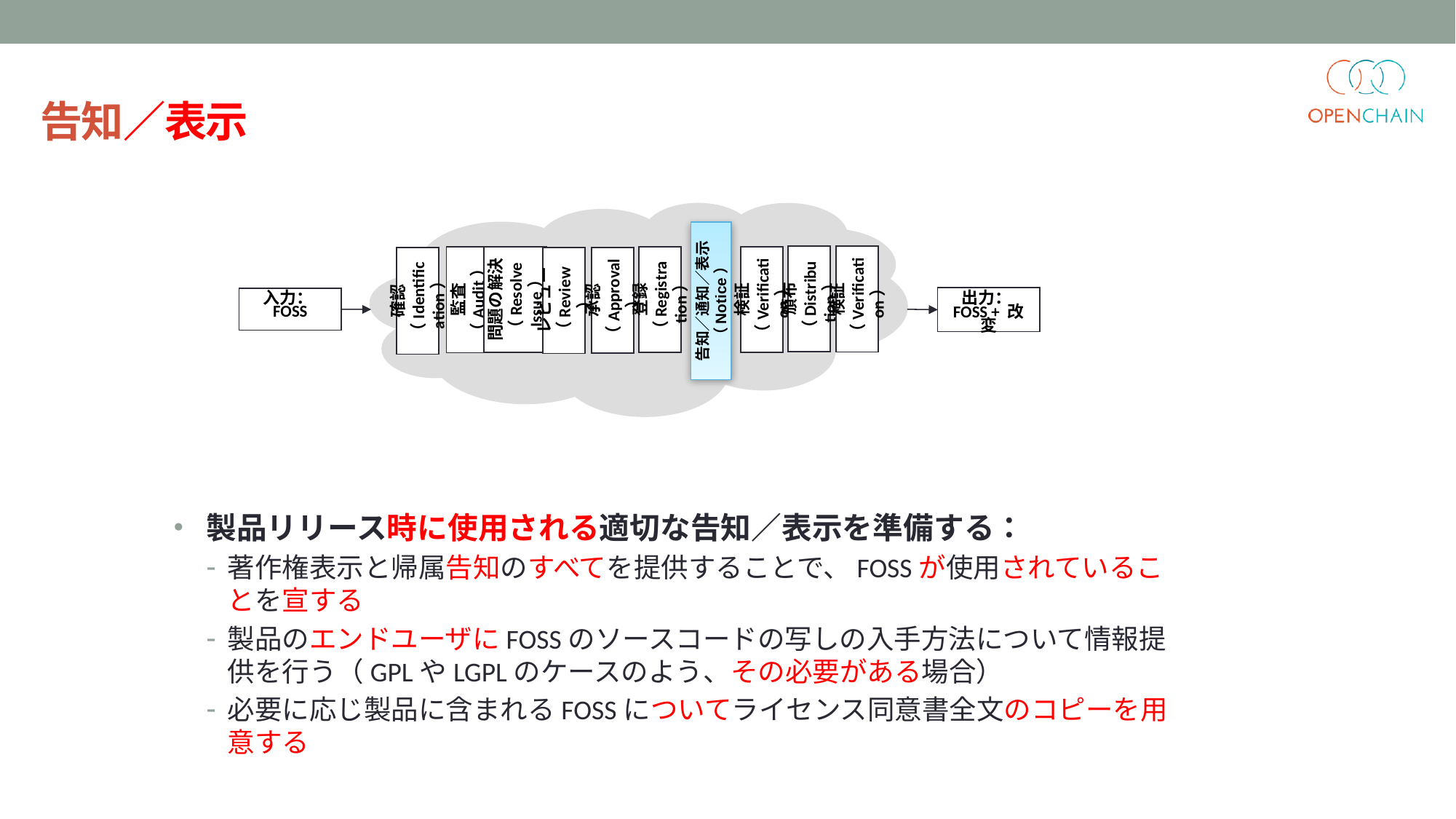

告知／表示

告知／通知／表示（Notice）
頒布（Distribution）
検証（Verification）
問題の解決（Resolve Issue）
登録（Registration）
検証（Verification）
監査（Audit）
承認（Approval）
確認（Identification）
レビュー（Review）
入力：
FOSS
出力：
FOSS + 改変
製品リリース時に使用される適切な告知／表示を準備する：
著作権表示と帰属告知のすべてを提供することで、FOSSが使用されていることを宣する
製品のエンドユーザにFOSSのソースコードの写しの入手方法について情報提供を行う（GPLやLGPLのケースのよう、その必要がある場合）
必要に応じ製品に含まれるFOSSについてライセンス同意書全文のコピーを用意する